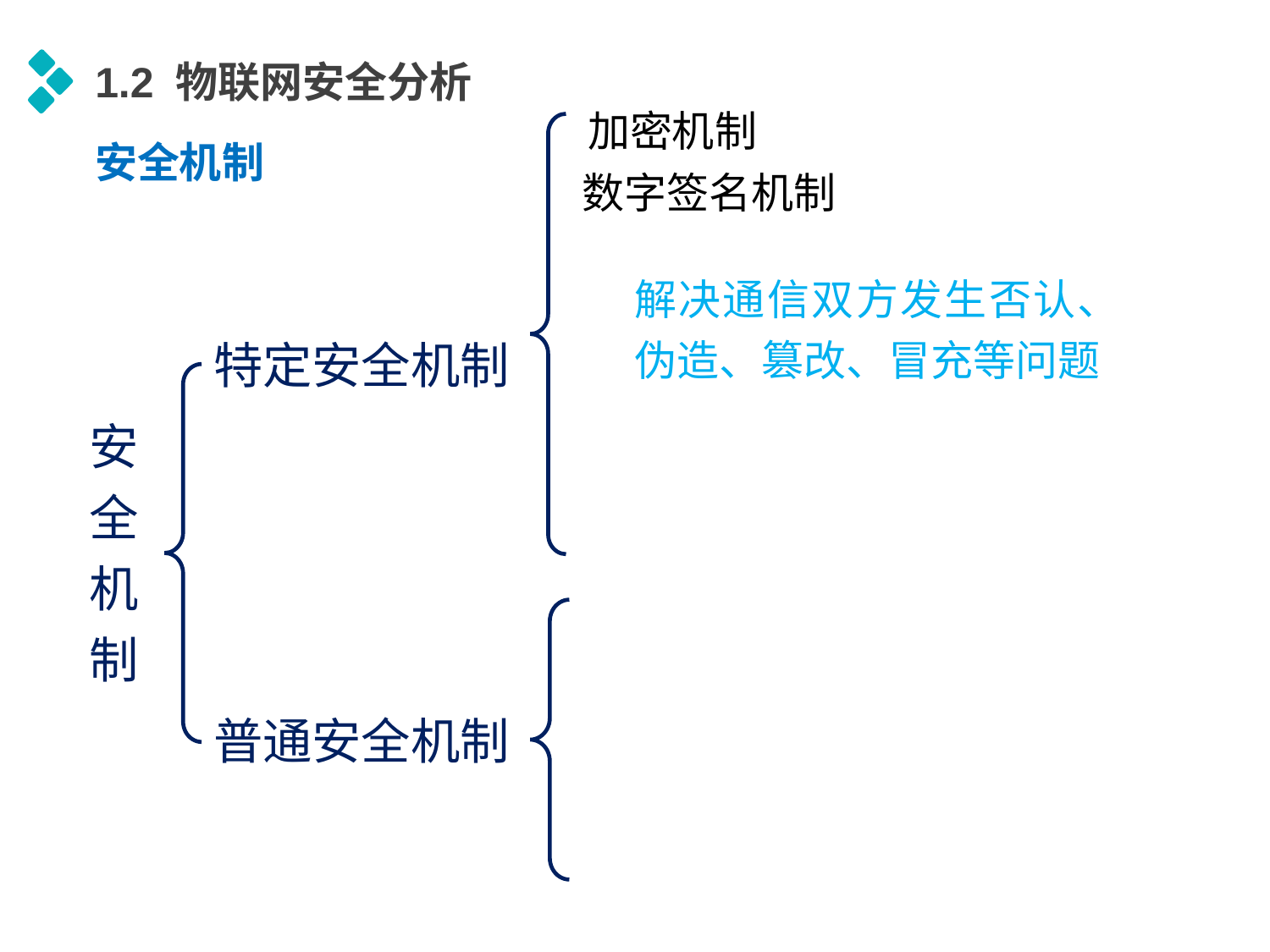

1.2 物联网安全分析

加密机制

安全机制
数字签名机制
解决通信双方发生否认、伪造、篡改、冒充等问题
特定安全机制
安全机制

普通安全机制
延时符